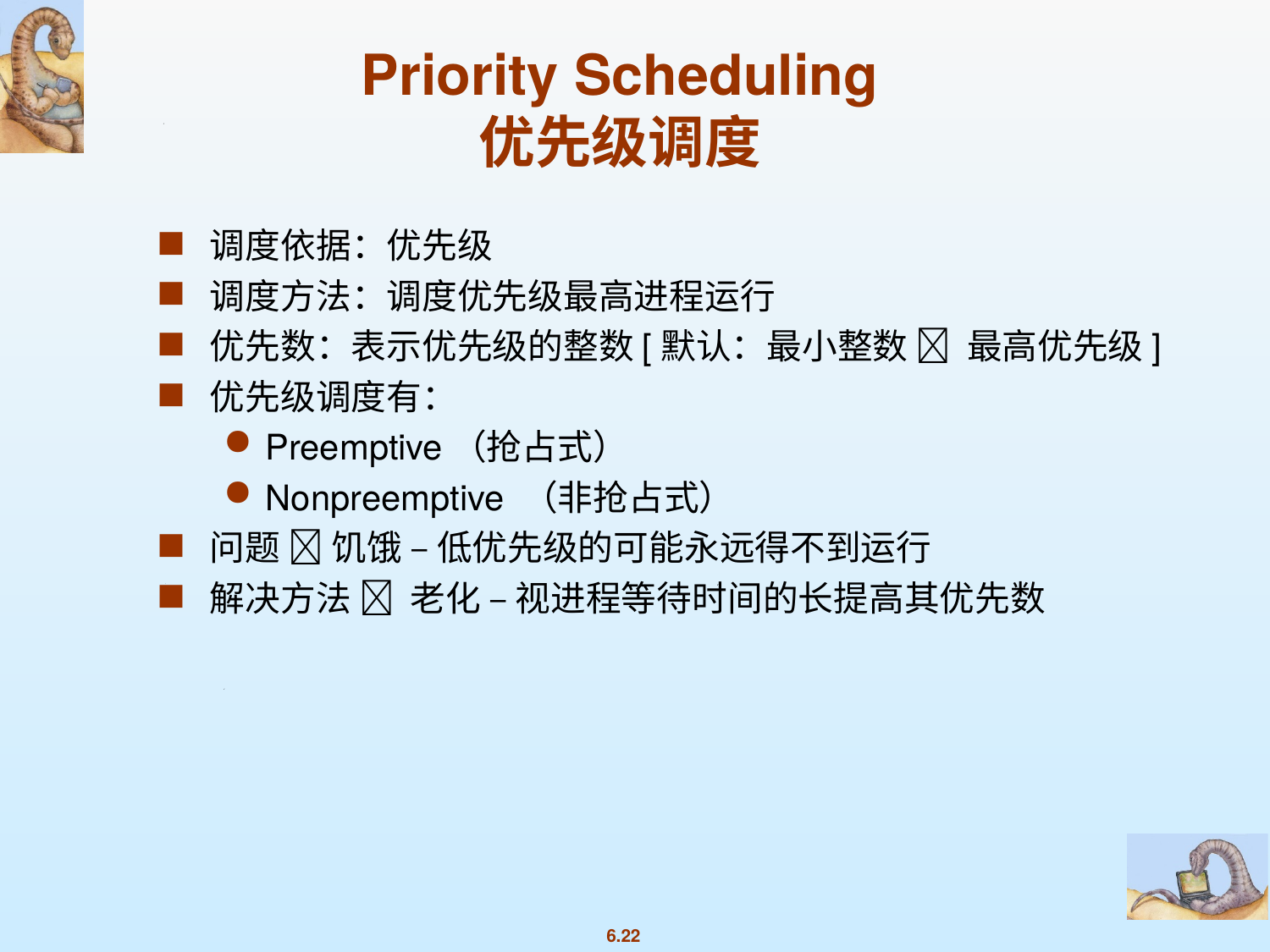

Priority Scheduling
优先级调度
调度依据：优先级
调度方法：调度优先级最高进程运行
优先数：表示优先级的整数[默认：最小整数 ≡  最高优先级]
优先级调度有：
Preemptive（抢占式）
Nonpreemptive （非抢占式）
问题 ≡ 饥饿 – 低优先级的可能永远得不到运行
解决方法 ≡  老化 – 视进程等待时间的长提高其优先数